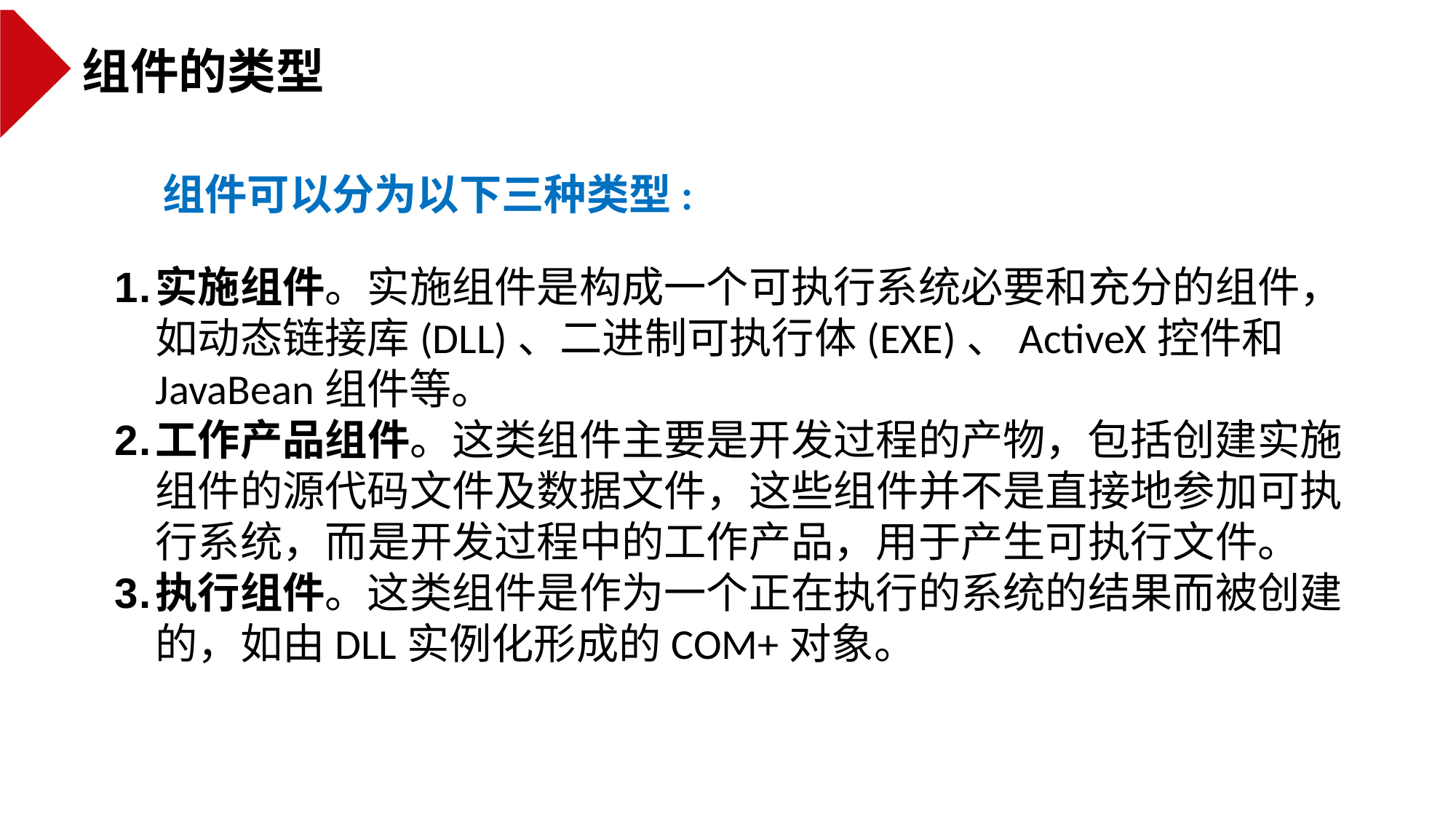

组件的类型
组件可以分为以下三种类型:
实施组件。实施组件是构成一个可执行系统必要和充分的组件，如动态链接库(DLL)、二进制可执行体(EXE)、ActiveX控件和JavaBean组件等。
工作产品组件。这类组件主要是开发过程的产物，包括创建实施组件的源代码文件及数据文件，这些组件并不是直接地参加可执行系统，而是开发过程中的工作产品，用于产生可执行文件。
执行组件。这类组件是作为一个正在执行的系统的结果而被创建的，如由DLL实例化形成的COM+对象。